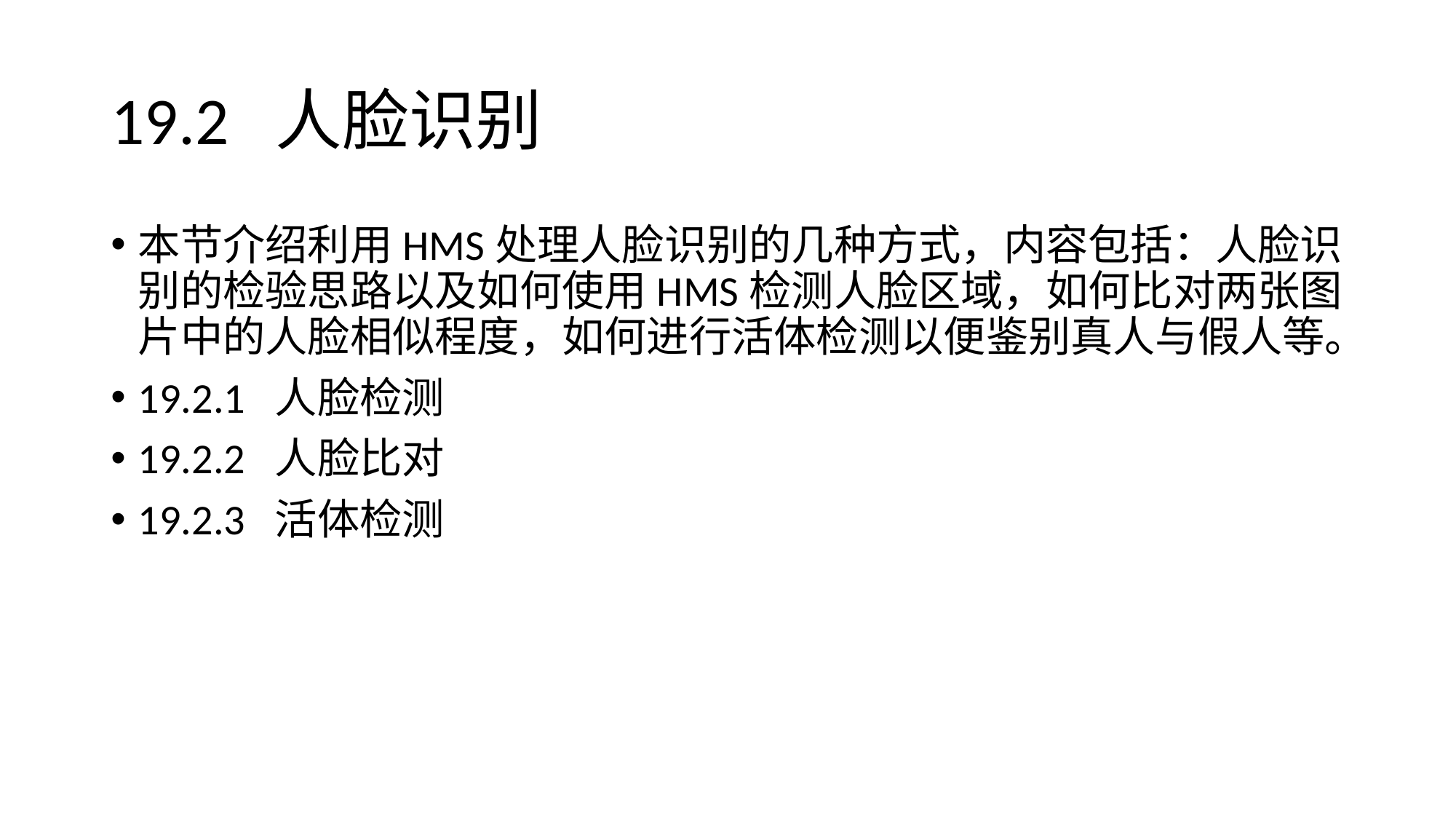

# 19.2  人脸识别
本节介绍利用HMS处理人脸识别的几种方式，内容包括：人脸识别的检验思路以及如何使用HMS检测人脸区域，如何比对两张图片中的人脸相似程度，如何进行活体检测以便鉴别真人与假人等。
19.2.1  人脸检测
19.2.2  人脸比对
19.2.3  活体检测